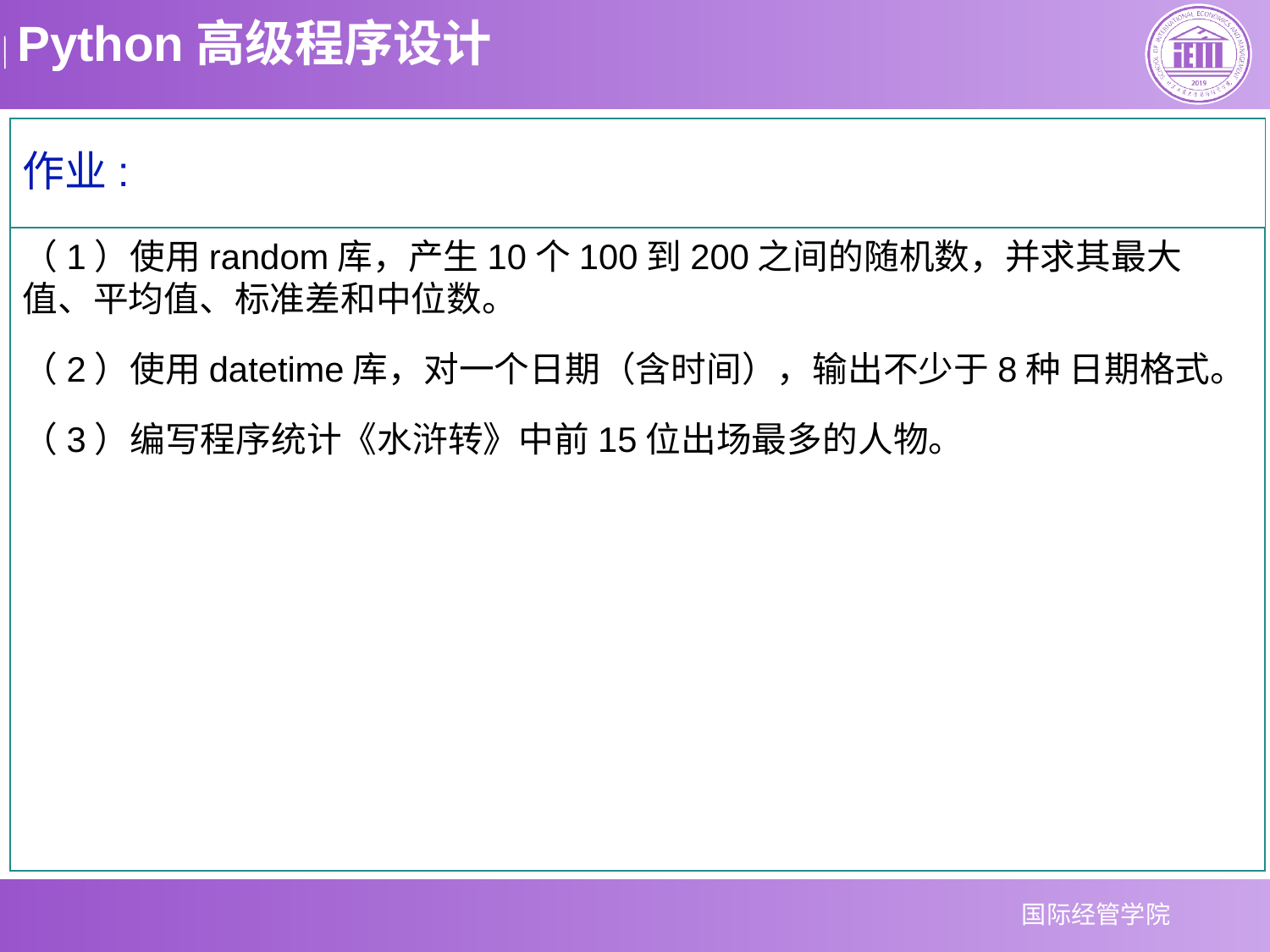

作业:
（1）使用random库，产生10个100到200之间的随机数，并求其最大值、平均值、标准差和中位数。
（2）使用datetime库，对一个日期（含时间），输出不少于8种 日期格式。
（3）编写程序统计《水浒转》中前15位出场最多的人物。